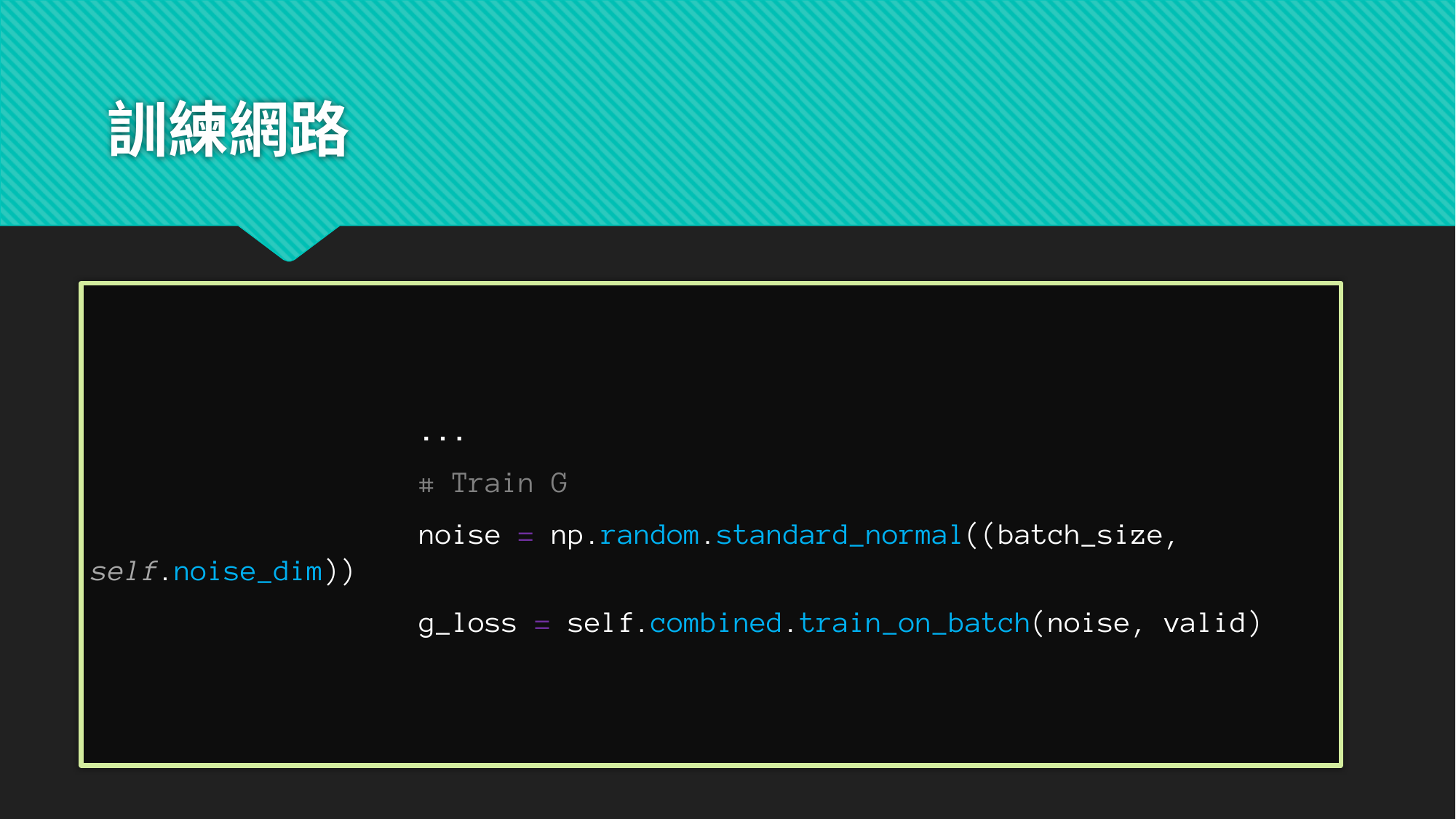

# 訓練網路
			...
			# Train G
			noise = np.random.standard_normal((batch_size, self.noise_dim))
			g_loss = self.combined.train_on_batch(noise, valid)